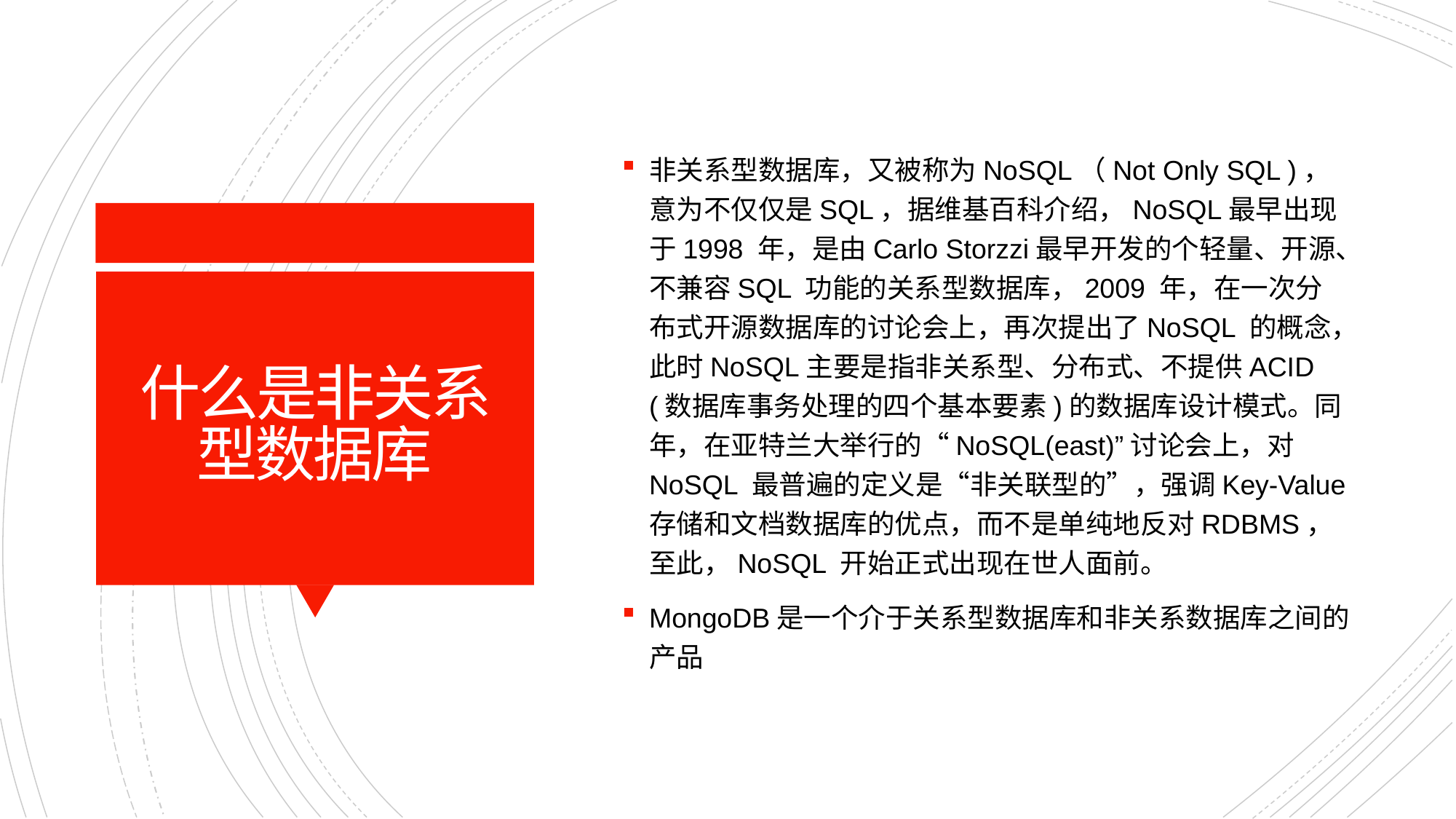

非关系型数据库，又被称为NoSQL（Not Only SQL )，意为不仅仅是SQL，据维基百科介绍，NoSQL最早出现于1998 年，是由Carlo Storzzi最早开发的个轻量、开源、不兼容SQL 功能的关系型数据库，2009 年，在一次分布式开源数据库的讨论会上，再次提出了NoSQL 的概念，此时NoSQL主要是指非关系型、分布式、不提供ACID (数据库事务处理的四个基本要素)的数据库设计模式。同年，在亚特兰大举行的“NoSQL(east)”讨论会上，对NoSQL 最普遍的定义是“非关联型的”，强调Key-Value 存储和文档数据库的优点，而不是单纯地反对RDBMS，至此，NoSQL 开始正式出现在世人面前。
MongoDB是一个介于关系型数据库和非关系数据库之间的产品
# 什么是非关系型数据库